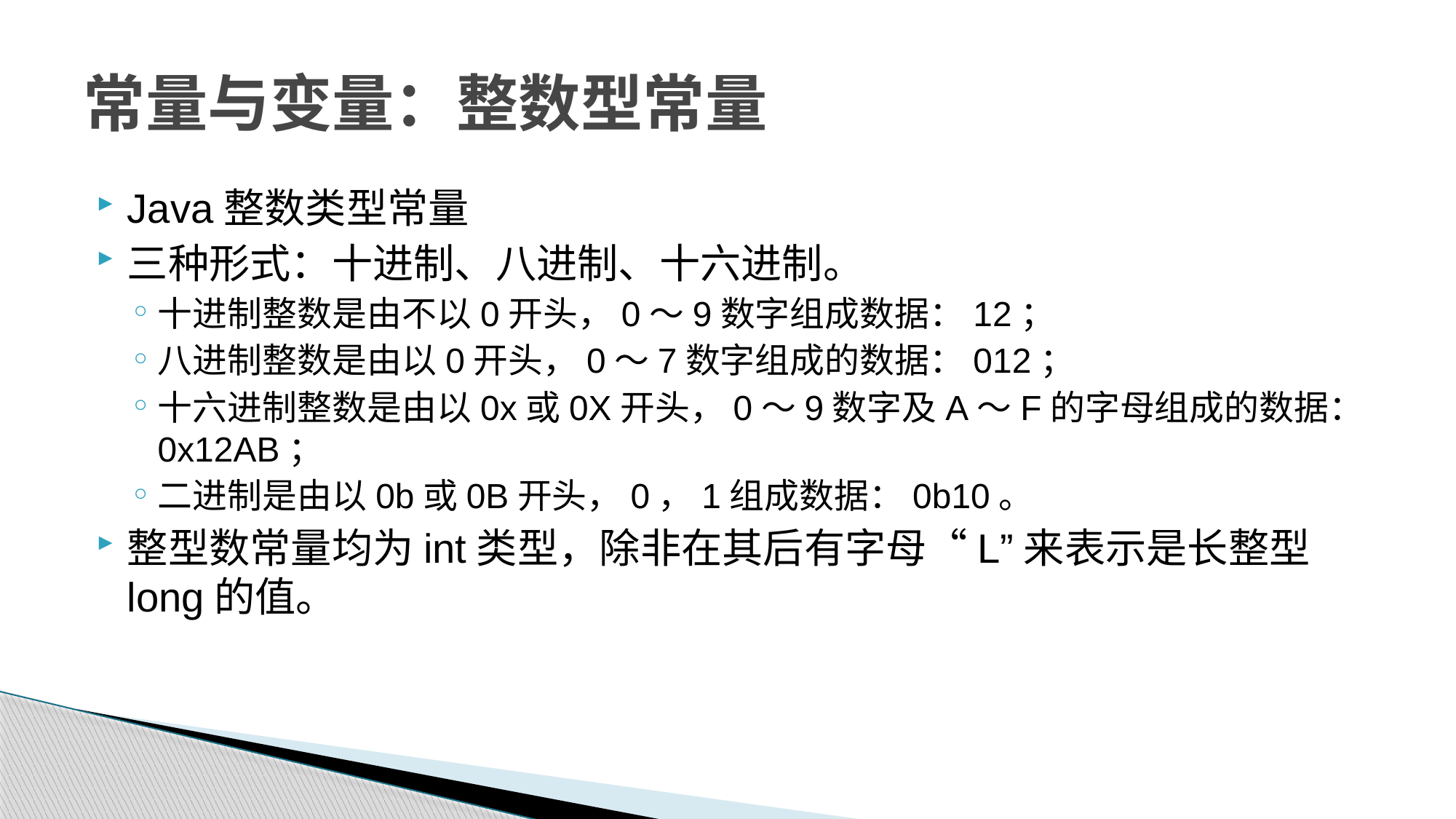

# 常量与变量：整数型常量
Java整数类型常量
三种形式：十进制、八进制、十六进制。
十进制整数是由不以0开头，0～9数字组成数据：12；
八进制整数是由以0开头，0～7数字组成的数据：012；
十六进制整数是由以0x或0X开头，0～9数字及A～F的字母组成的数据：0x12AB；
二进制是由以0b或0B开头，0，1组成数据：0b10。
整型数常量均为int类型，除非在其后有字母“L”来表示是长整型long的值。